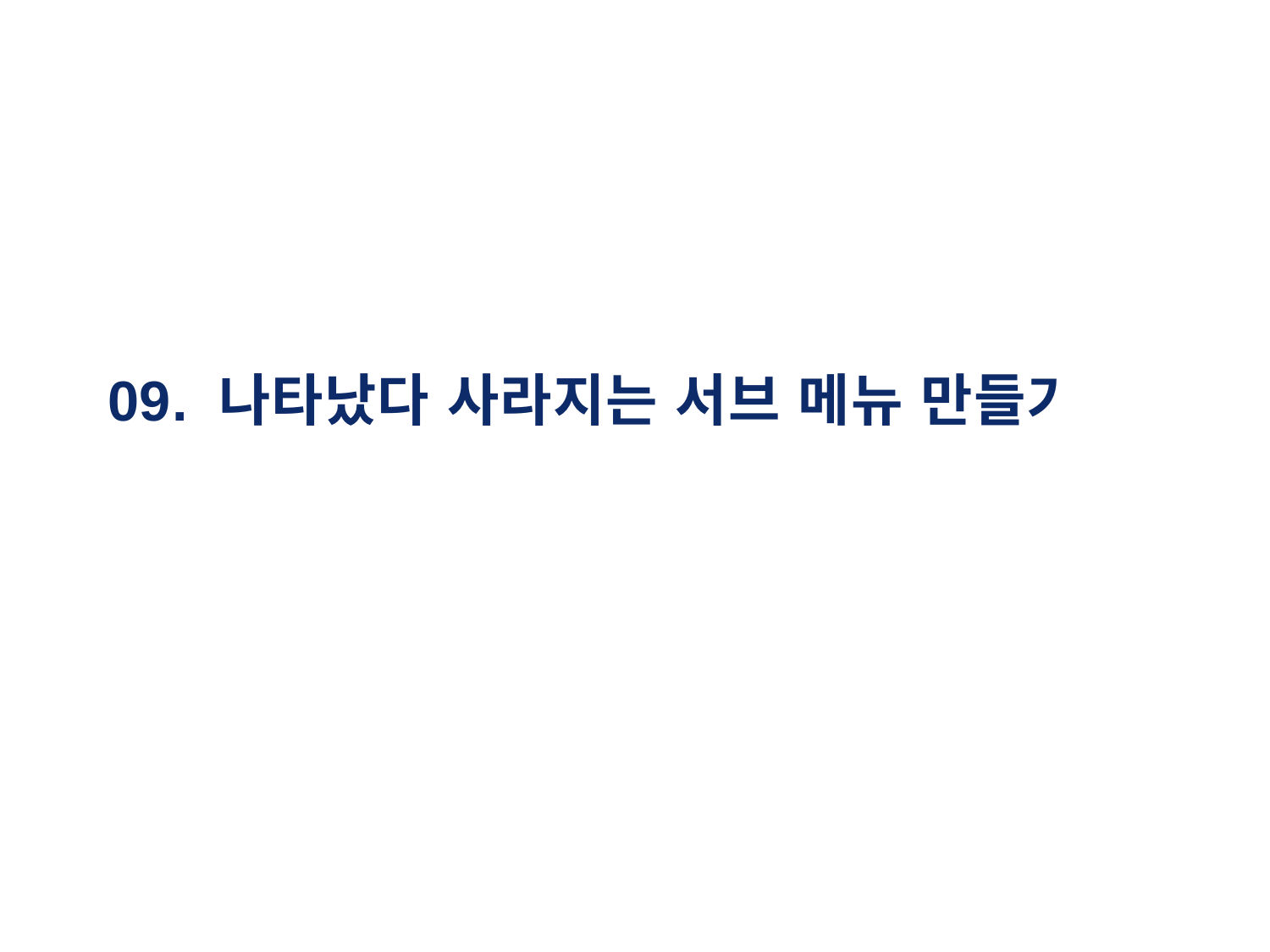

# 09. 나타났다 사라지는 서브 메뉴 만들기